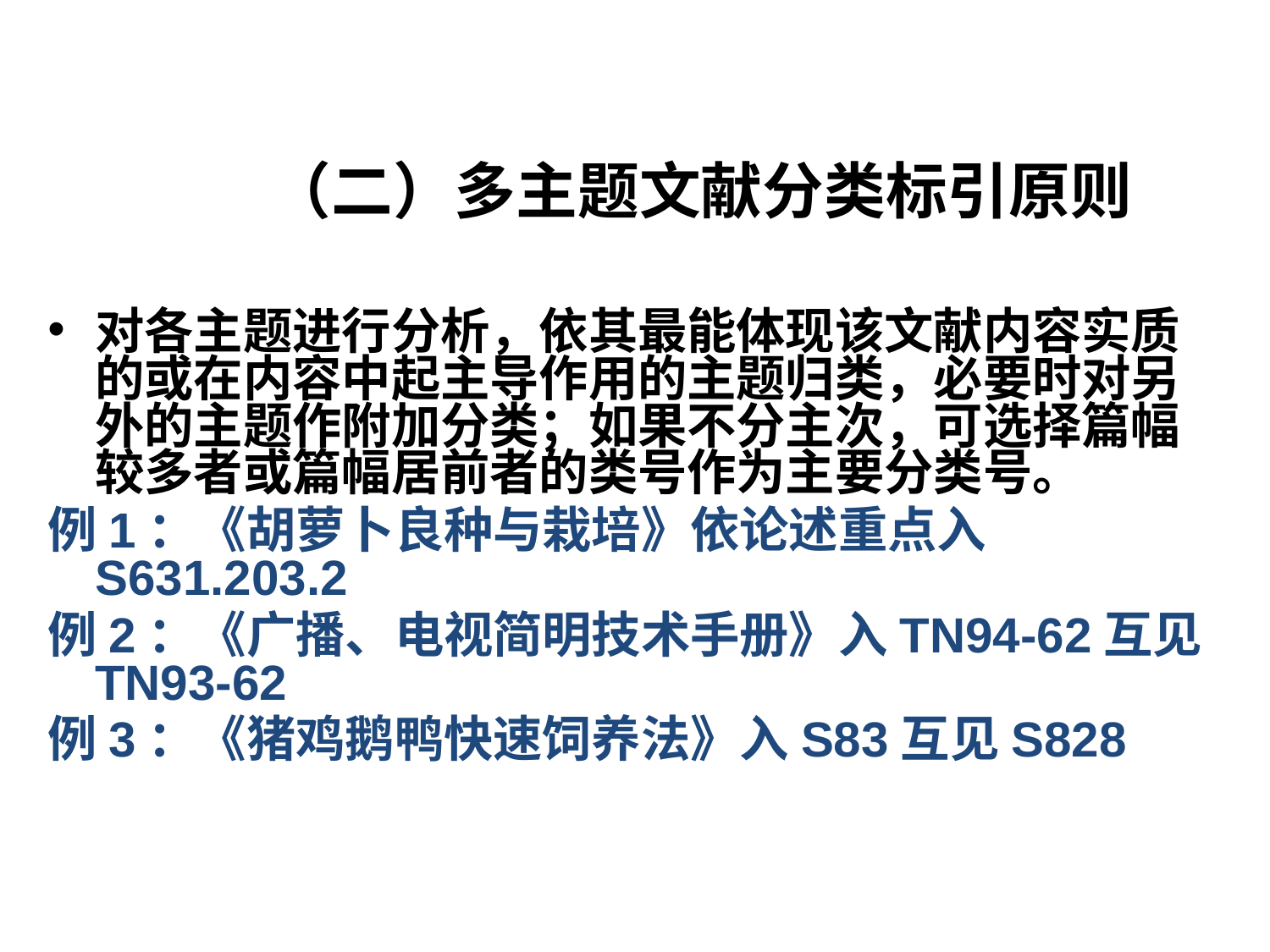

# （二）多主题文献分类标引原则
对各主题进行分析，依其最能体现该文献内容实质的或在内容中起主导作用的主题归类，必要时对另外的主题作附加分类；如果不分主次，可选择篇幅较多者或篇幅居前者的类号作为主要分类号。
例1：《胡萝卜良种与栽培》依论述重点入S631.203.2
例2：《广播、电视简明技术手册》入TN94-62互见 TN93-62
例3：《猪鸡鹅鸭快速饲养法》入S83互见S828